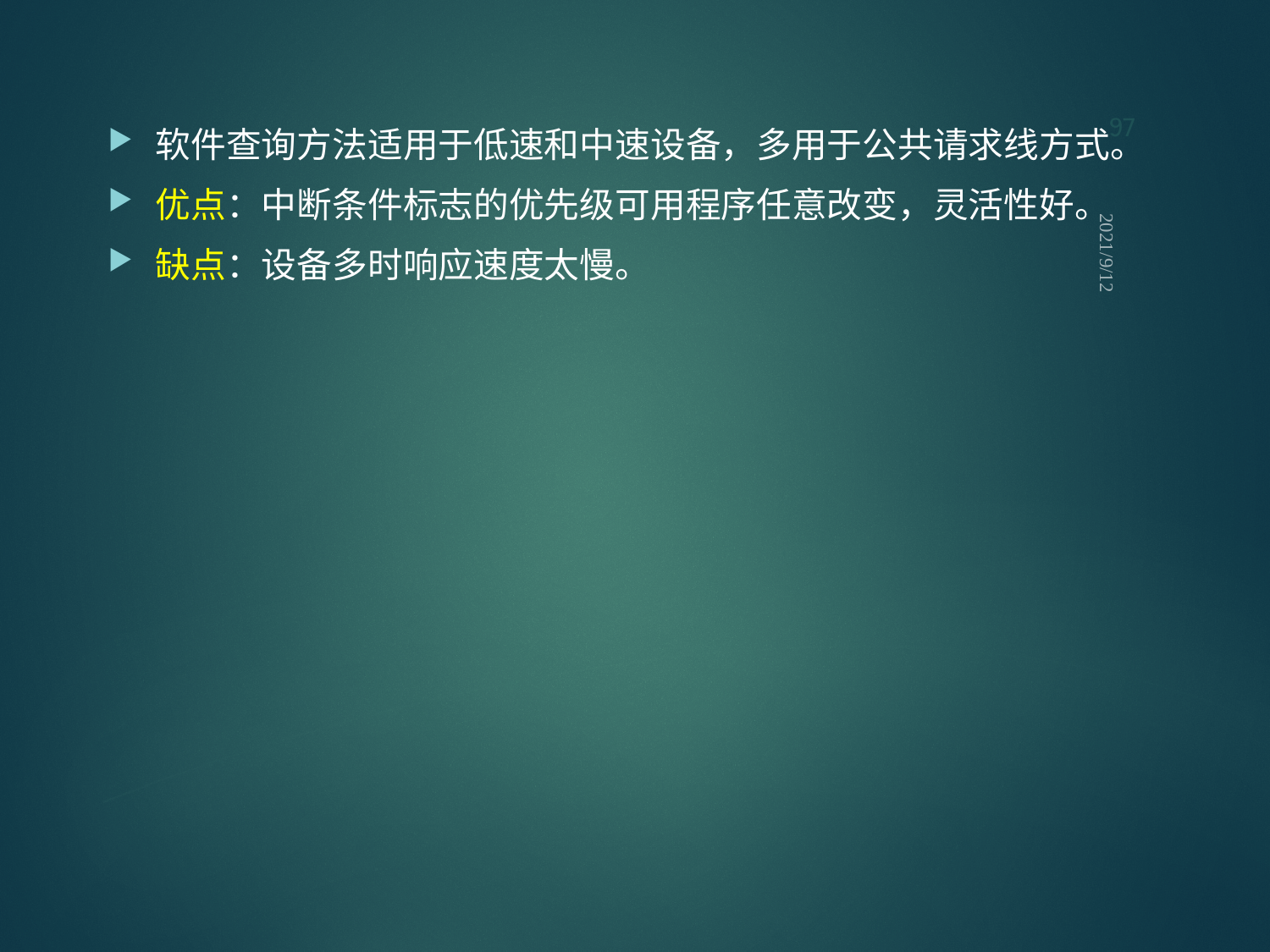

97
软件查询方法适用于低速和中速设备，多用于公共请求线方式。
优点：中断条件标志的优先级可用程序任意改变，灵活性好。
缺点：设备多时响应速度太慢。
2021/9/12